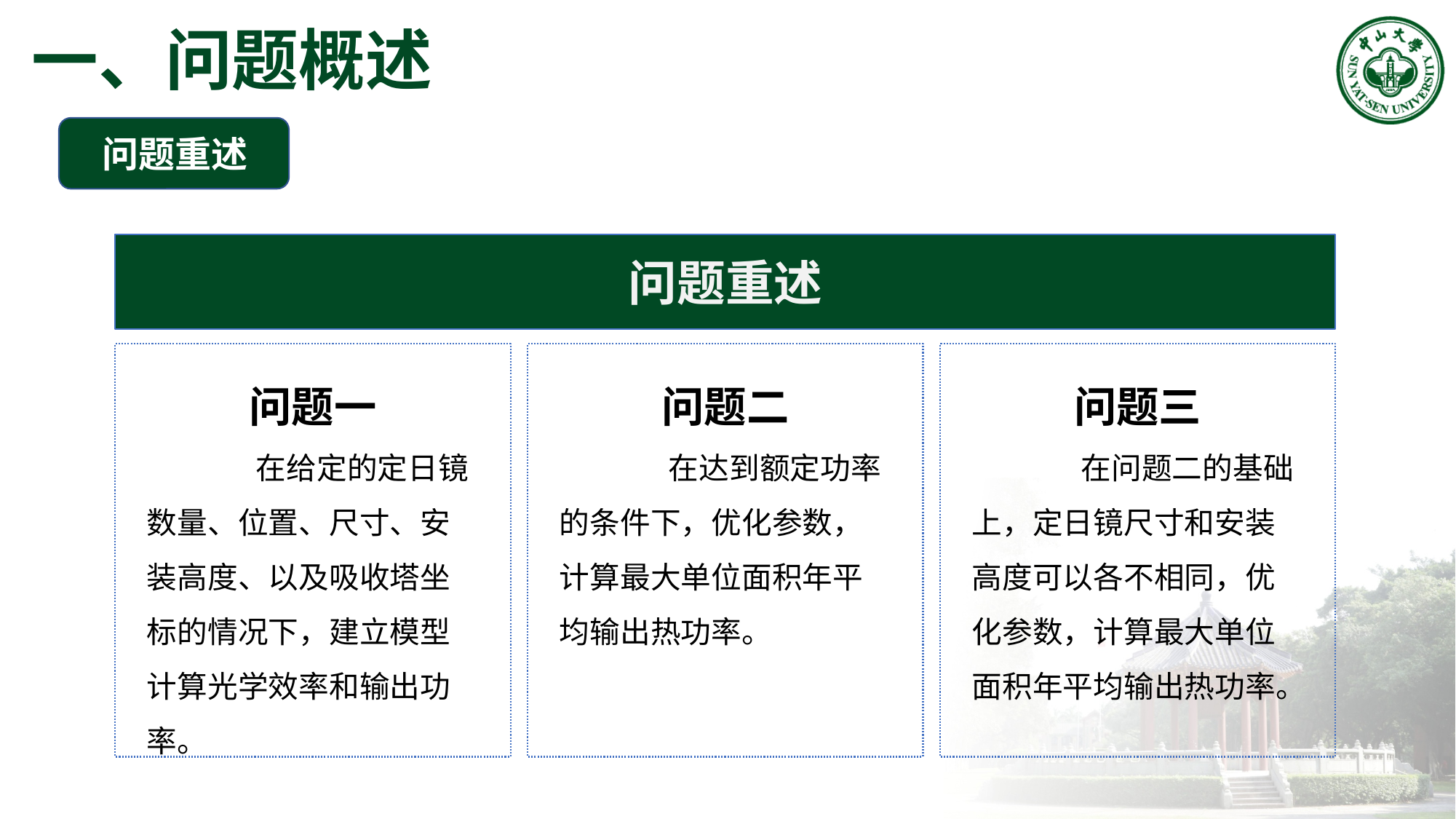

一、问题概述

问题重述
问题重述

问题一
	在给定的定日镜数量、位置、尺寸、安装高度、以及吸收塔坐标的情况下，建立模型计算光学效率和输出功率。
问题二
	在达到额定功率的条件下，优化参数，计算最大单位面积年平均输出热功率。
问题三
	在问题二的基础上，定日镜尺寸和安装高度可以各不相同，优化参数，计算最大单位面积年平均输出热功率。